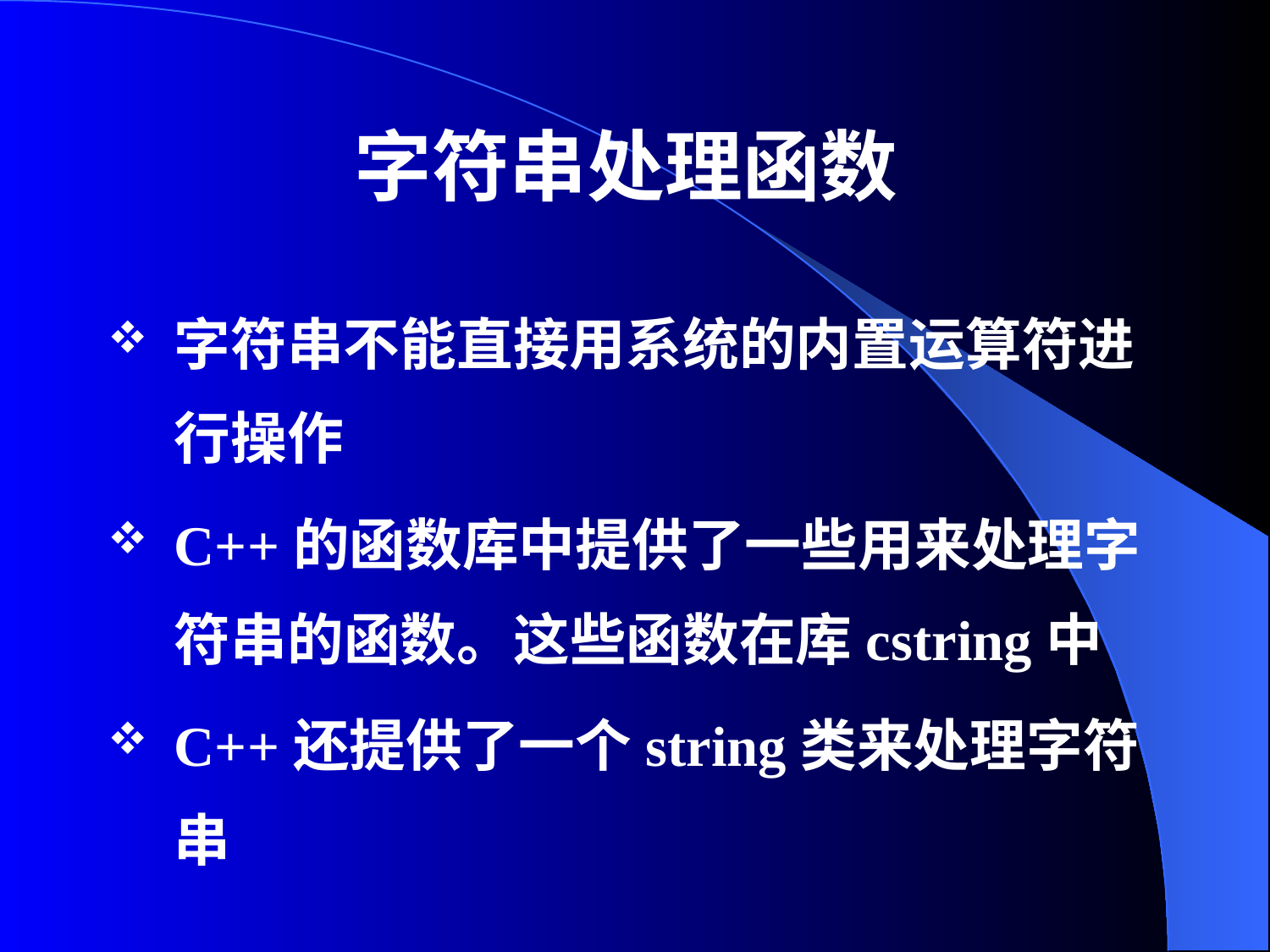

# 字符串处理函数
字符串不能直接用系统的内置运算符进行操作
C++的函数库中提供了一些用来处理字符串的函数。这些函数在库cstring中
C++还提供了一个string类来处理字符串